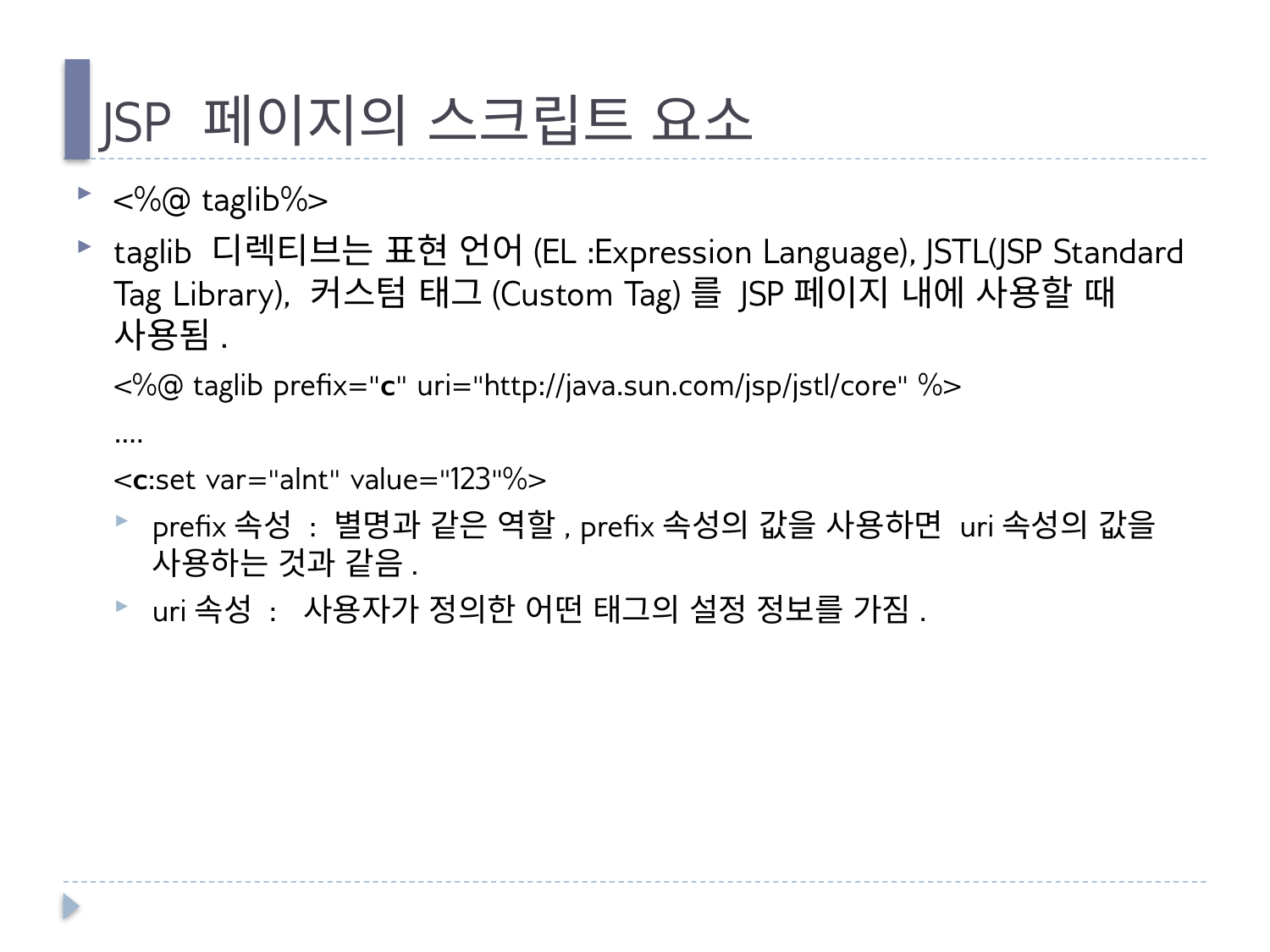

# JSP 페이지의 스크립트 요소
<%@ taglib%>
taglib 디렉티브는 표현 언어(EL :Expression Language), JSTL(JSP Standard Tag Library), 커스텀 태그(Custom Tag)를 JSP페이지 내에 사용할 때 사용됨.
<%@ taglib prefix="c" uri="http://java.sun.com/jsp/jstl/core" %>
….
<c:set var="aInt" value="123"%>
prefix속성 : 별명과 같은 역할, prefix속성의 값을 사용하면 uri속성의 값을 사용하는 것과 같음.
uri속성 :  사용자가 정의한 어떤 태그의 설정 정보를 가짐.